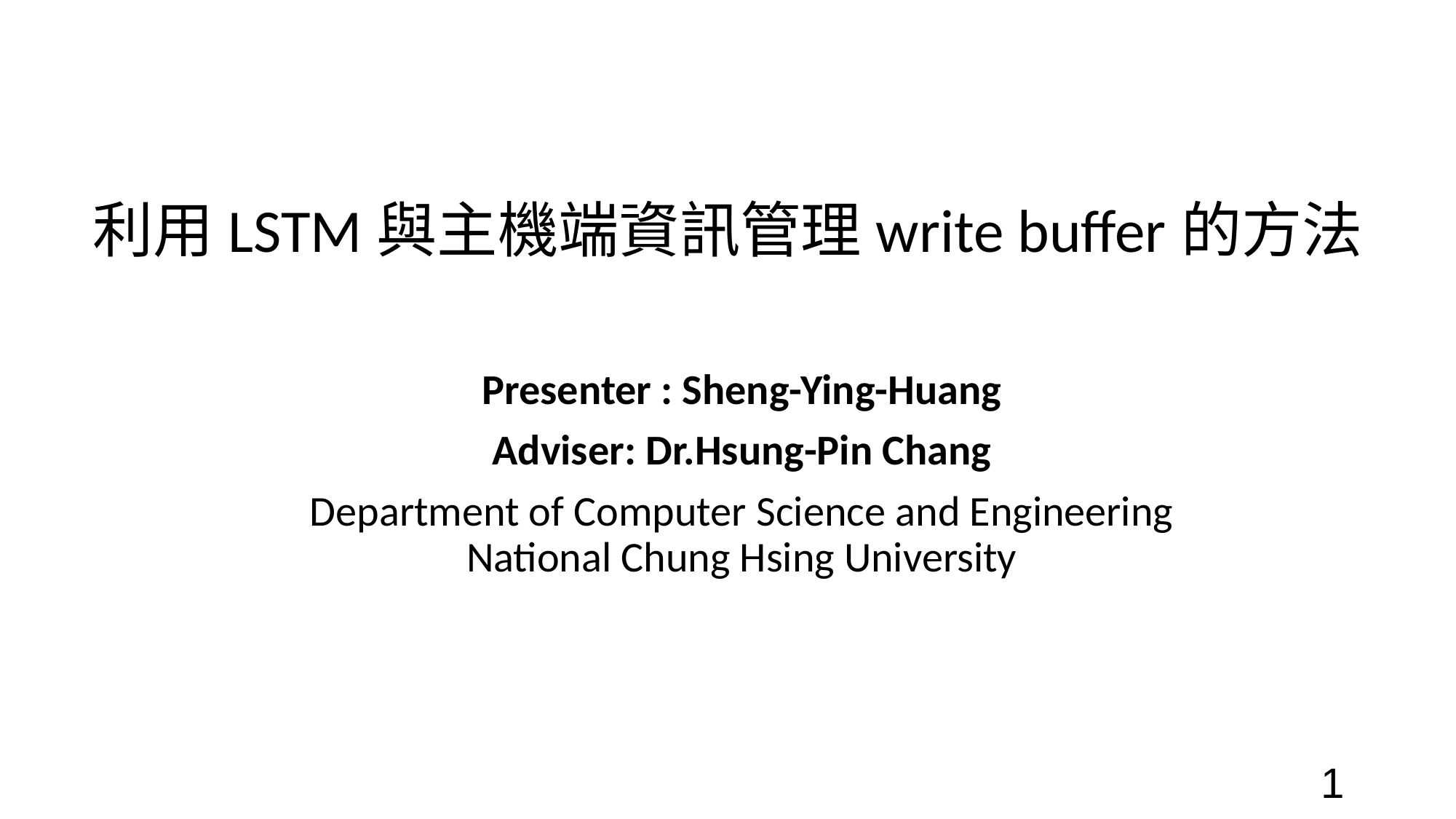

# 利用LSTM與主機端資訊管理write buffer的方法
Presenter : Sheng-Ying-Huang
Adviser: Dr.Hsung-Pin Chang
Department of Computer Science and Engineering National Chung Hsing University

1